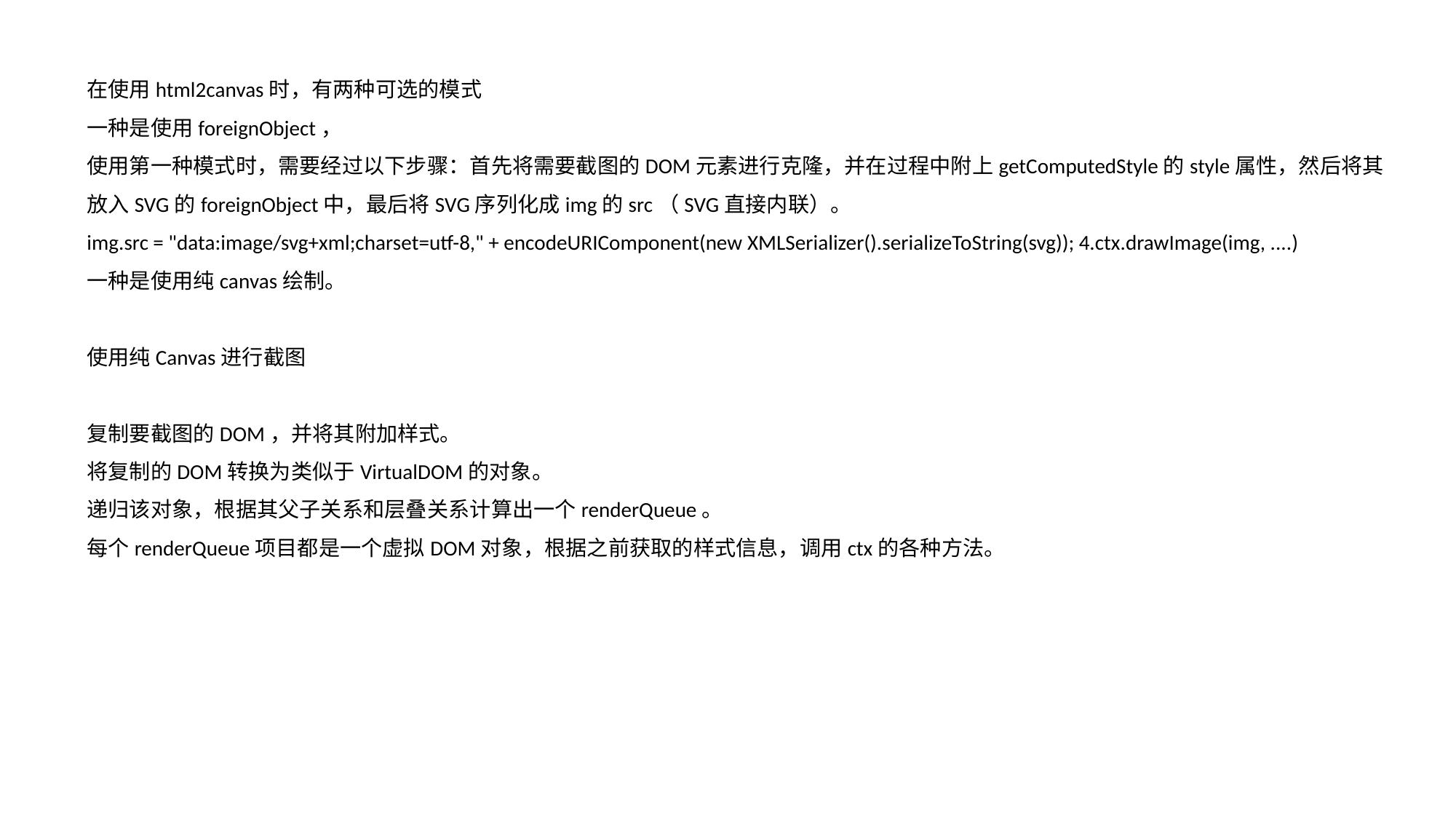

在使用html2canvas时，有两种可选的模式
一种是使用foreignObject，
使用第一种模式时，需要经过以下步骤：首先将需要截图的DOM元素进行克隆，并在过程中附上getComputedStyle的style属性，然后将其放入SVG的foreignObject中，最后将SVG序列化成img的src（SVG直接内联）。
img.src = "data:image/svg+xml;charset=utf-8," + encodeURIComponent(new XMLSerializer().serializeToString(svg)); 4.ctx.drawImage(img, ....)
一种是使用纯canvas绘制。

使用纯Canvas进行截图

复制要截图的DOM，并将其附加样式。
将复制的DOM转换为类似于VirtualDOM的对象。
递归该对象，根据其父子关系和层叠关系计算出一个renderQueue。
每个renderQueue项目都是一个虚拟DOM对象，根据之前获取的样式信息，调用ctx的各种方法。